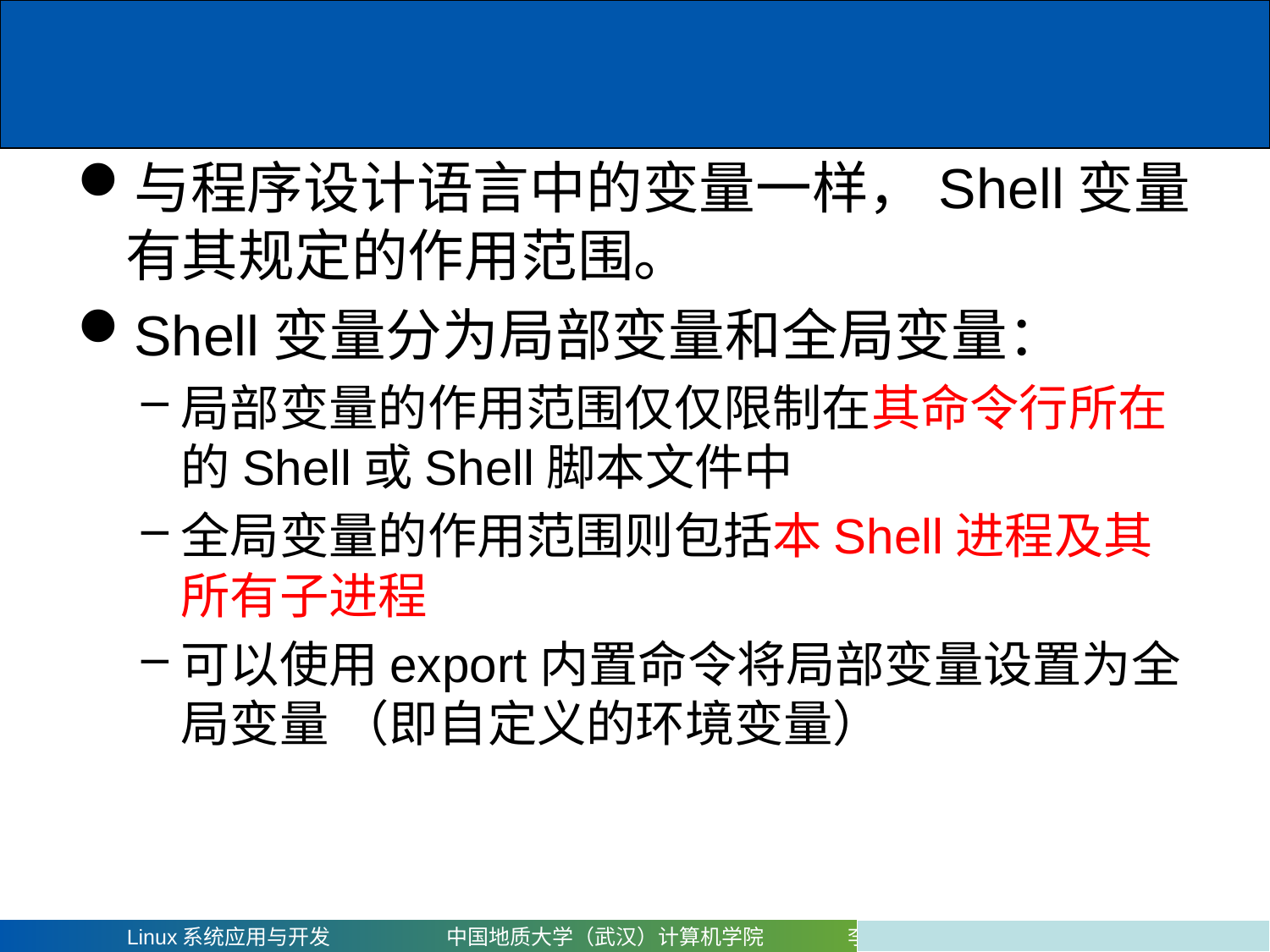

#
与程序设计语言中的变量一样，Shell变量有其规定的作用范围。
Shell变量分为局部变量和全局变量：
局部变量的作用范围仅仅限制在其命令行所在的Shell或Shell脚本文件中
全局变量的作用范围则包括本Shell进程及其所有子进程
可以使用export内置命令将局部变量设置为全局变量 （即自定义的环境变量）